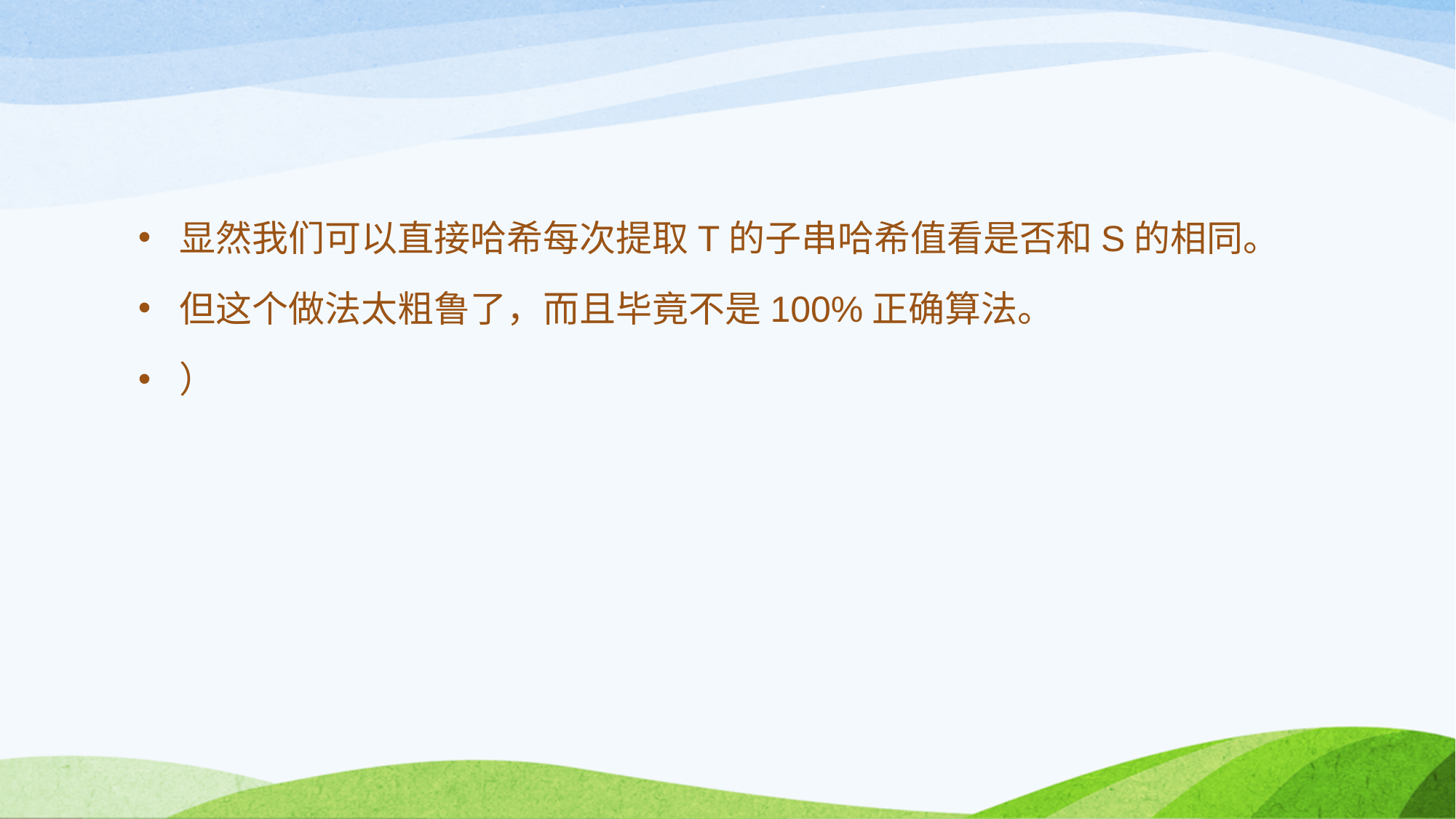

#
显然我们可以直接哈希每次提取T的子串哈希值看是否和S的相同。
但这个做法太粗鲁了，而且毕竟不是100%正确算法。
）